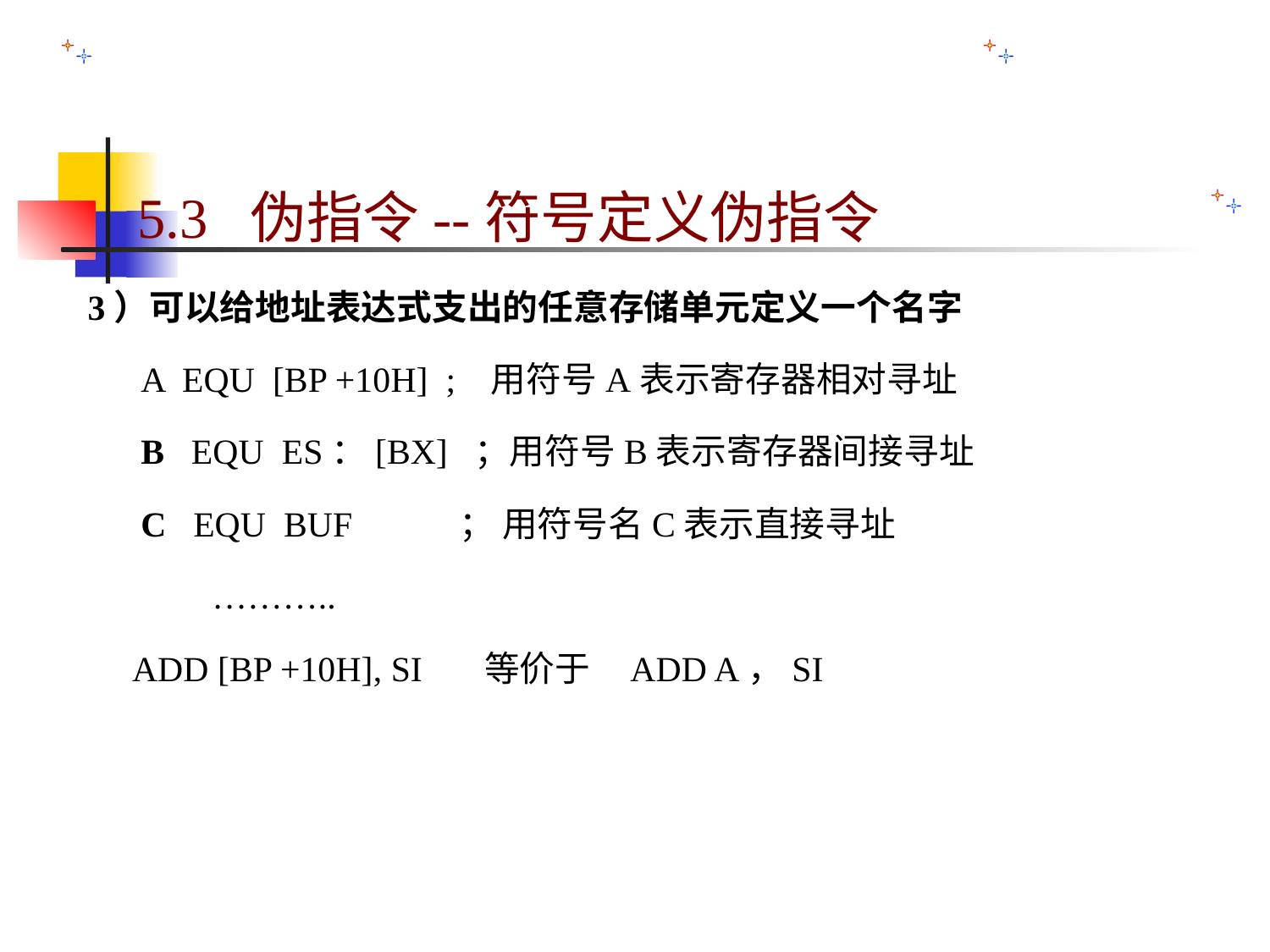

5.3  伪指令--符号定义伪指令
3）可以给地址表达式支出的任意存储单元定义一个名字
      A  EQU  [BP +10H]  ;   用符号A表示寄存器相对寻址
      B   EQU  ES：[BX]  ；用符号B表示寄存器间接寻址
      C   EQU  BUF           ； 用符号名C表示直接寻址
              ………..
     ADD [BP +10H], SI      等价于    ADD A，SI